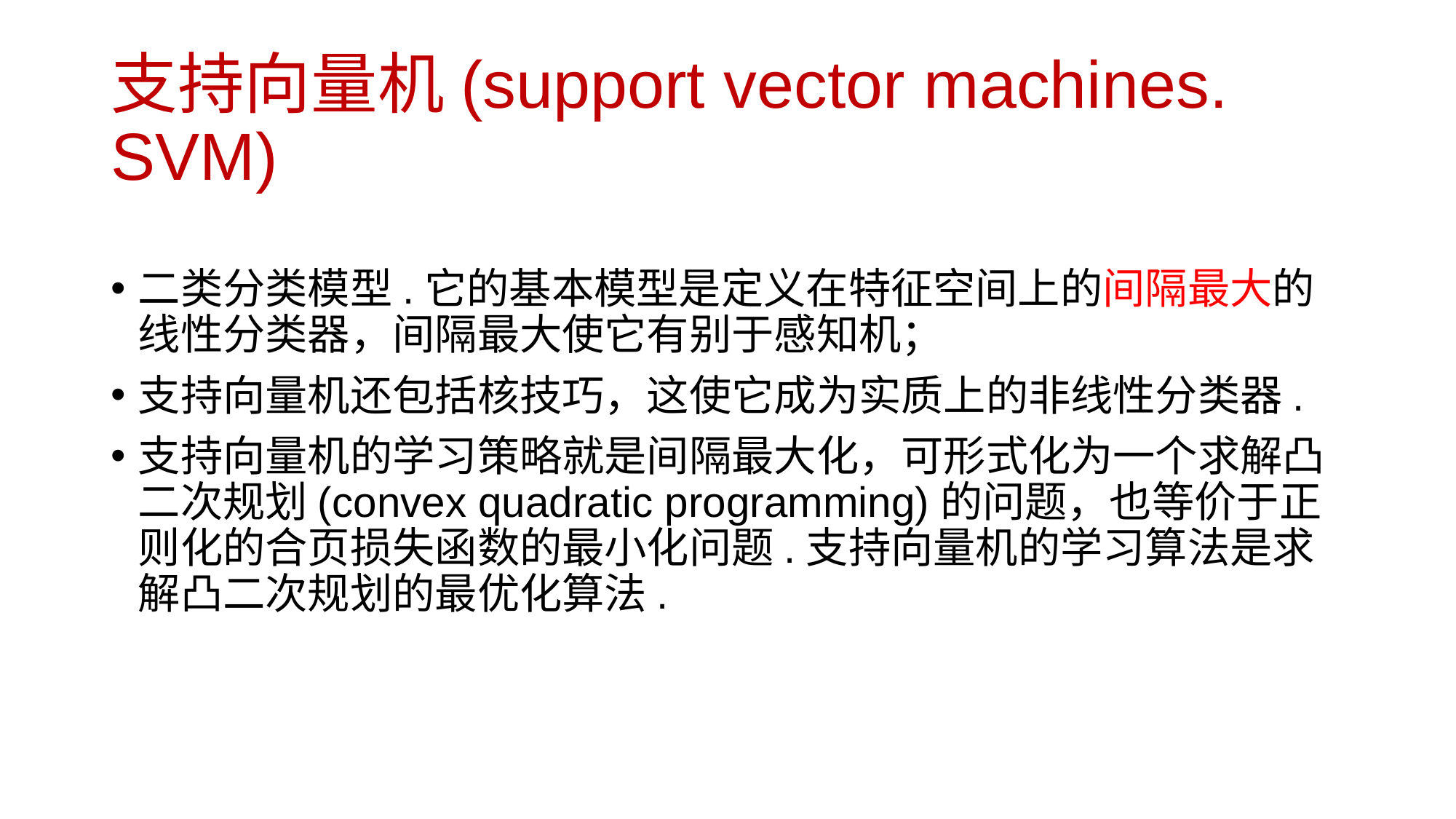

# 支持向量机(support vector machines.  SVM)
二类分类模型.它的基本模型是定义在特征空间上的间隔最大的线性分类器，间隔最大使它有别于感知机；
支持向量机还包括核技巧，这使它成为实质上的非线性分类器.
支持向量机的学习策略就是间隔最大化，可形式化为一个求解凸二次规划(convex quadratic programming)的问题，也等价于正则化的合页损失函数的最小化问题.支持向量机的学习算法是求解凸二次规划的最优化算法.